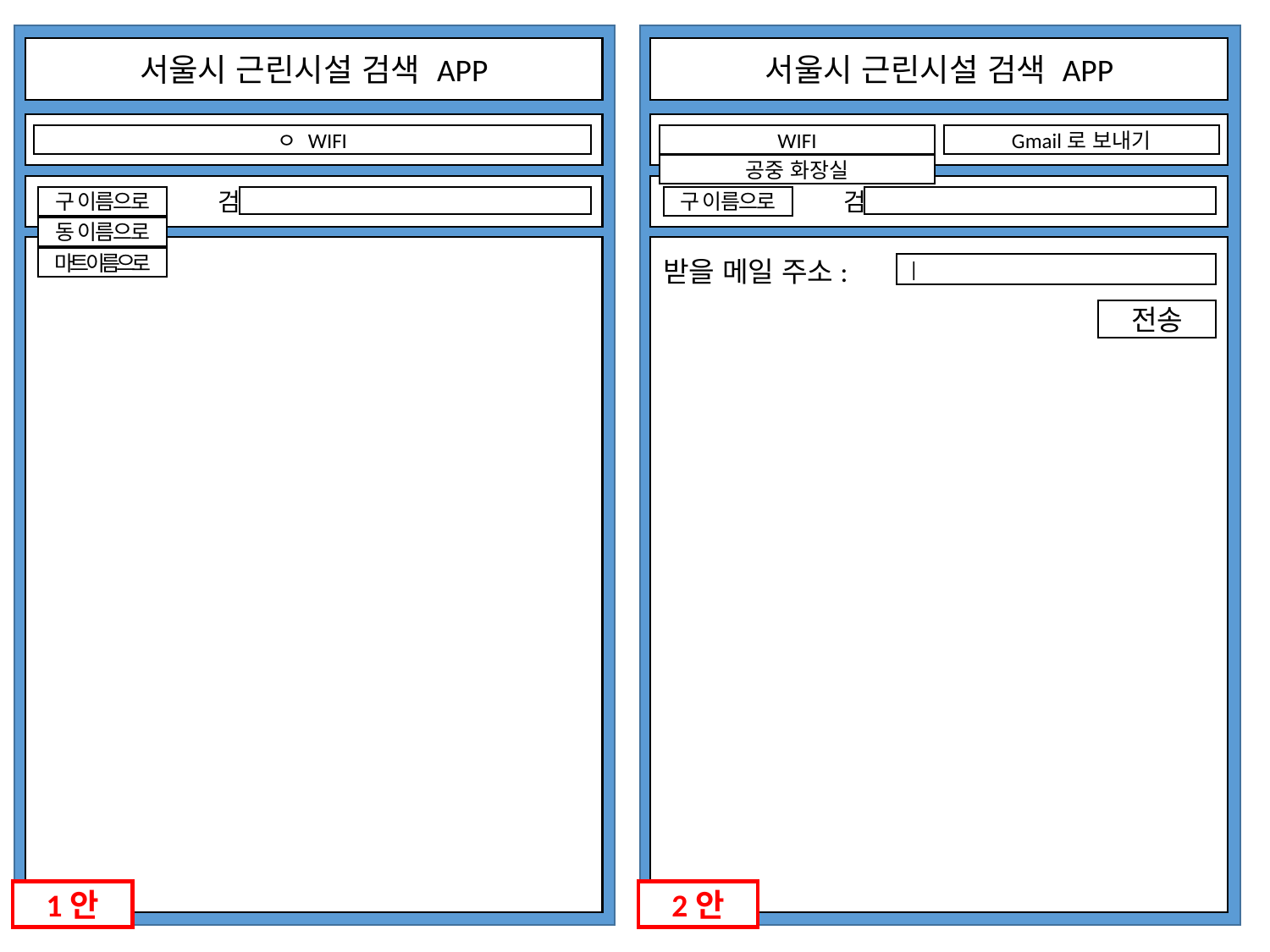

서울시 근린시설 검색 APP
서울시 근린시설 검색 APP

ㅇ WIFI
WIFI
Gmail로 보내기
공중 화장실
                         검색:
                         검색:
구 이름으로
구 이름으로

동 이름으로

받을 메일 주소:

마트 이름으로
|
전송
1안
2안